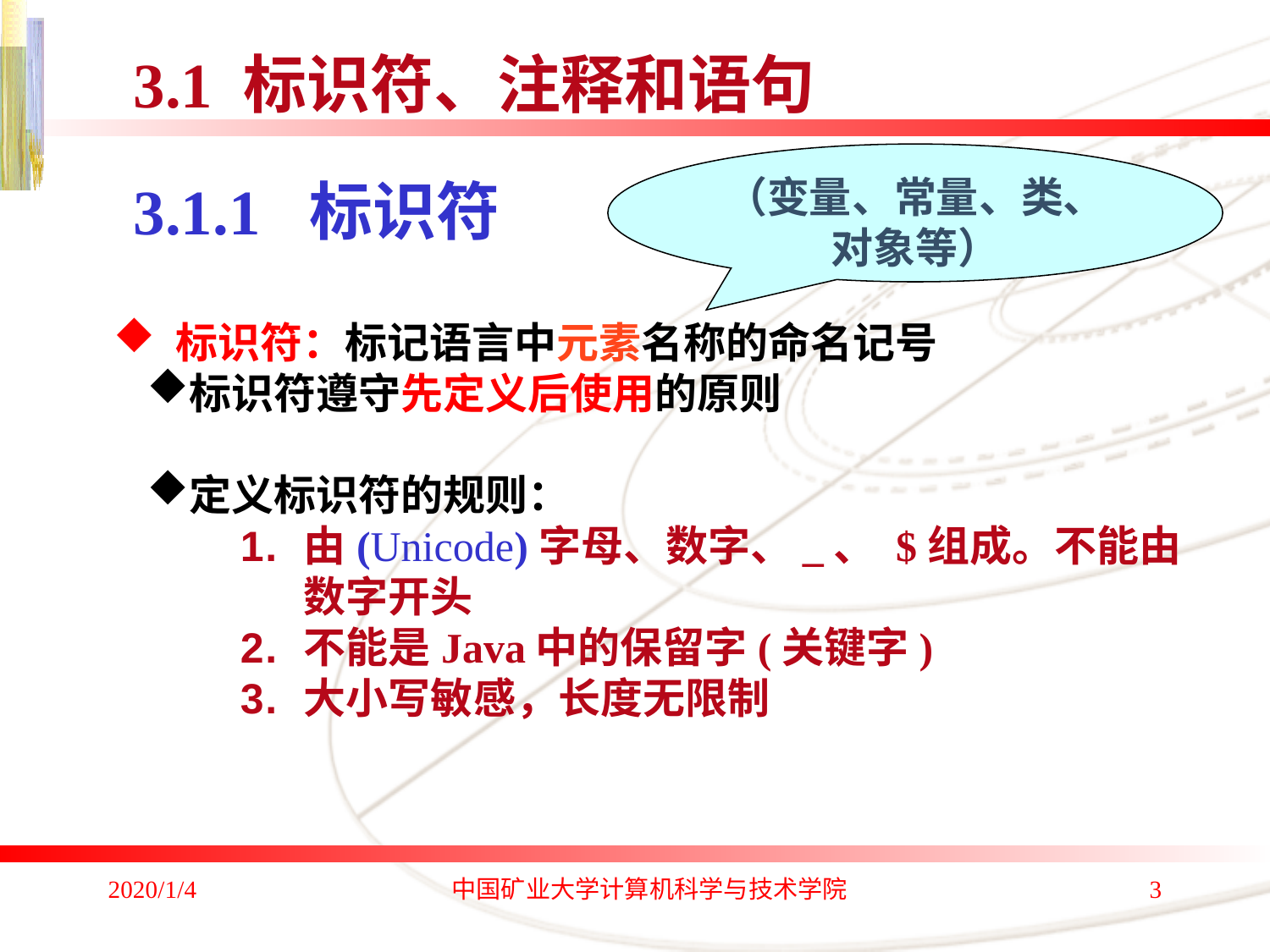

3.1 标识符、注释和语句
（变量、常量、类、对象等）
3.1.1   标识符
 标识符：标记语言中元素名称的命名记号
标识符遵守先定义后使用的原则

定义标识符的规则：
由(Unicode)字母、数字、_、 $组成。不能由数字开头
不能是Java中的保留字(关键字)
大小写敏感，长度无限制

2020/1/4
中国矿业大学计算机科学与技术学院
3